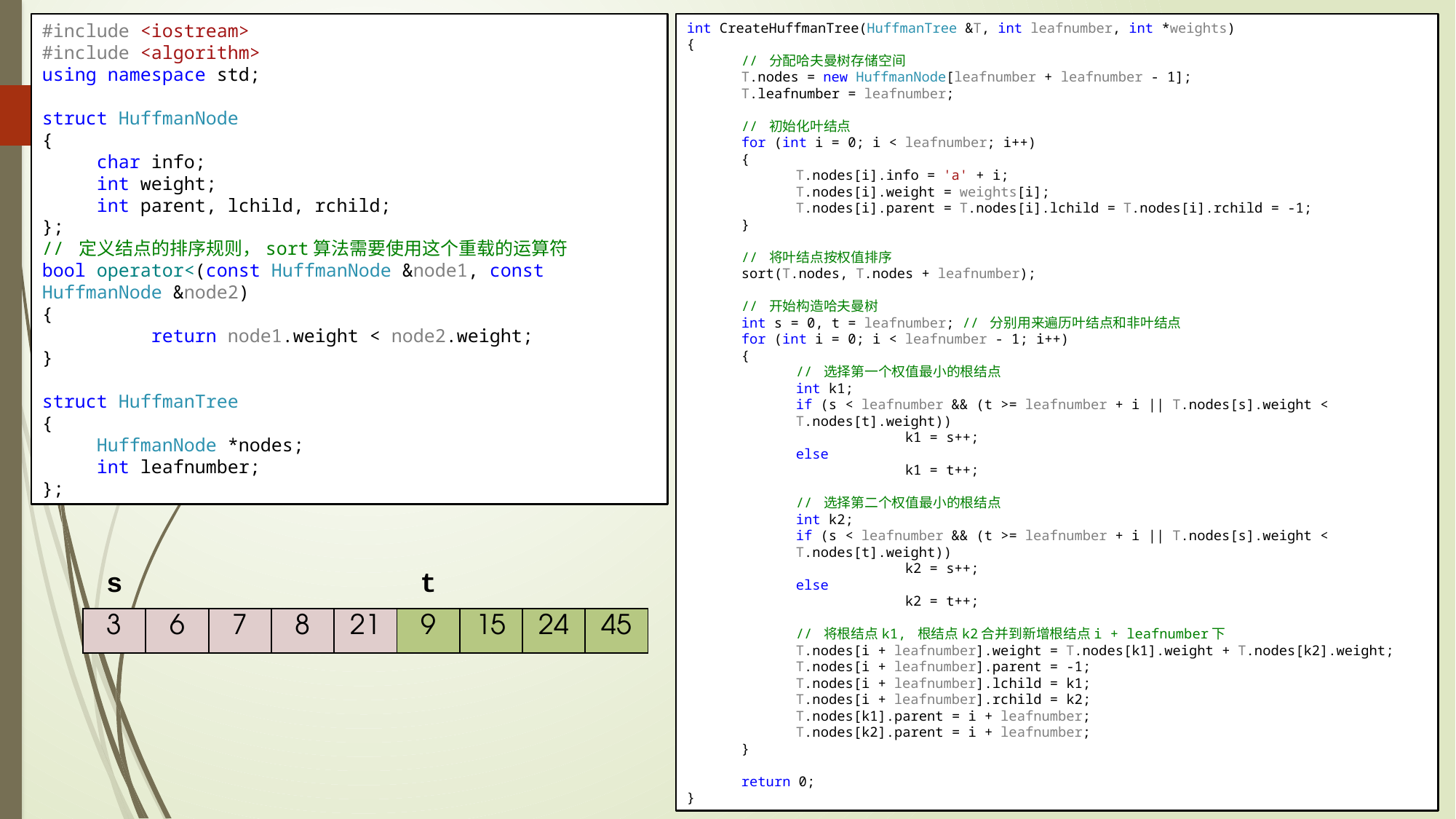

#include <iostream>
#include <algorithm>
using namespace std;

struct HuffmanNode
{
char info;
int weight;
int parent, lchild, rchild;
};
// 定义结点的排序规则，sort算法需要使用这个重载的运算符
bool operator<(const HuffmanNode &node1, const HuffmanNode &node2)
{
	return node1.weight < node2.weight;
}

struct HuffmanTree
{
HuffmanNode *nodes;
int leafnumber;
};
int CreateHuffmanTree(HuffmanTree &T, int leafnumber, int *weights)
{
// 分配哈夫曼树存储空间
T.nodes = new HuffmanNode[leafnumber + leafnumber - 1];
T.leafnumber = leafnumber;

// 初始化叶结点
for (int i = 0; i < leafnumber; i++)
{
T.nodes[i].info = 'a' + i;
T.nodes[i].weight = weights[i];
T.nodes[i].parent = T.nodes[i].lchild = T.nodes[i].rchild = -1;
}

// 将叶结点按权值排序
sort(T.nodes, T.nodes + leafnumber);

// 开始构造哈夫曼树
int s = 0, t = leafnumber; // 分别用来遍历叶结点和非叶结点
for (int i = 0; i < leafnumber - 1; i++)
{
// 选择第一个权值最小的根结点
int k1;
if (s < leafnumber && (t >= leafnumber + i || T.nodes[s].weight < T.nodes[t].weight))
	k1 = s++;
else
	k1 = t++;

// 选择第二个权值最小的根结点
int k2;
if (s < leafnumber && (t >= leafnumber + i || T.nodes[s].weight < T.nodes[t].weight))
	k2 = s++;
else
	k2 = t++;

// 将根结点k1, 根结点k2合并到新增根结点i + leafnumber下
T.nodes[i + leafnumber].weight = T.nodes[k1].weight + T.nodes[k2].weight;
T.nodes[i + leafnumber].parent = -1;
T.nodes[i + leafnumber].lchild = k1;
T.nodes[i + leafnumber].rchild = k2;
T.nodes[k1].parent = i + leafnumber;
T.nodes[k2].parent = i + leafnumber;
}

return 0;
}
| s |  |  |  |  | t |  |  |  |
| --- | --- | --- | --- | --- | --- | --- | --- | --- |
| 3 | 6 | 7 | 8 | 21 | 9 | 15 | 24 | 45 |